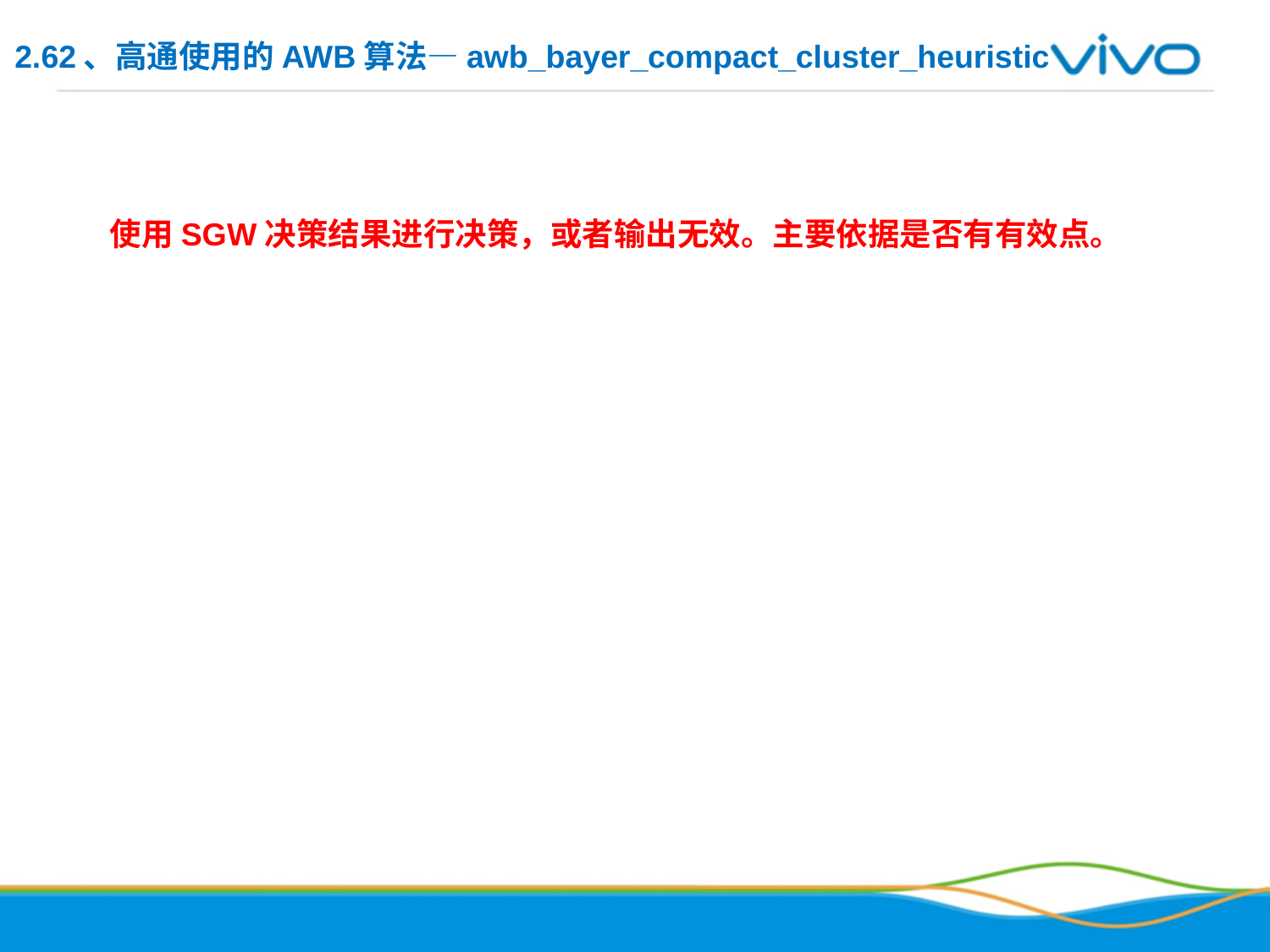

2.62、高通使用的AWB算法—awb_bayer_compact_cluster_heuristic
使用SGW决策结果进行决策，或者输出无效。主要依据是否有有效点。